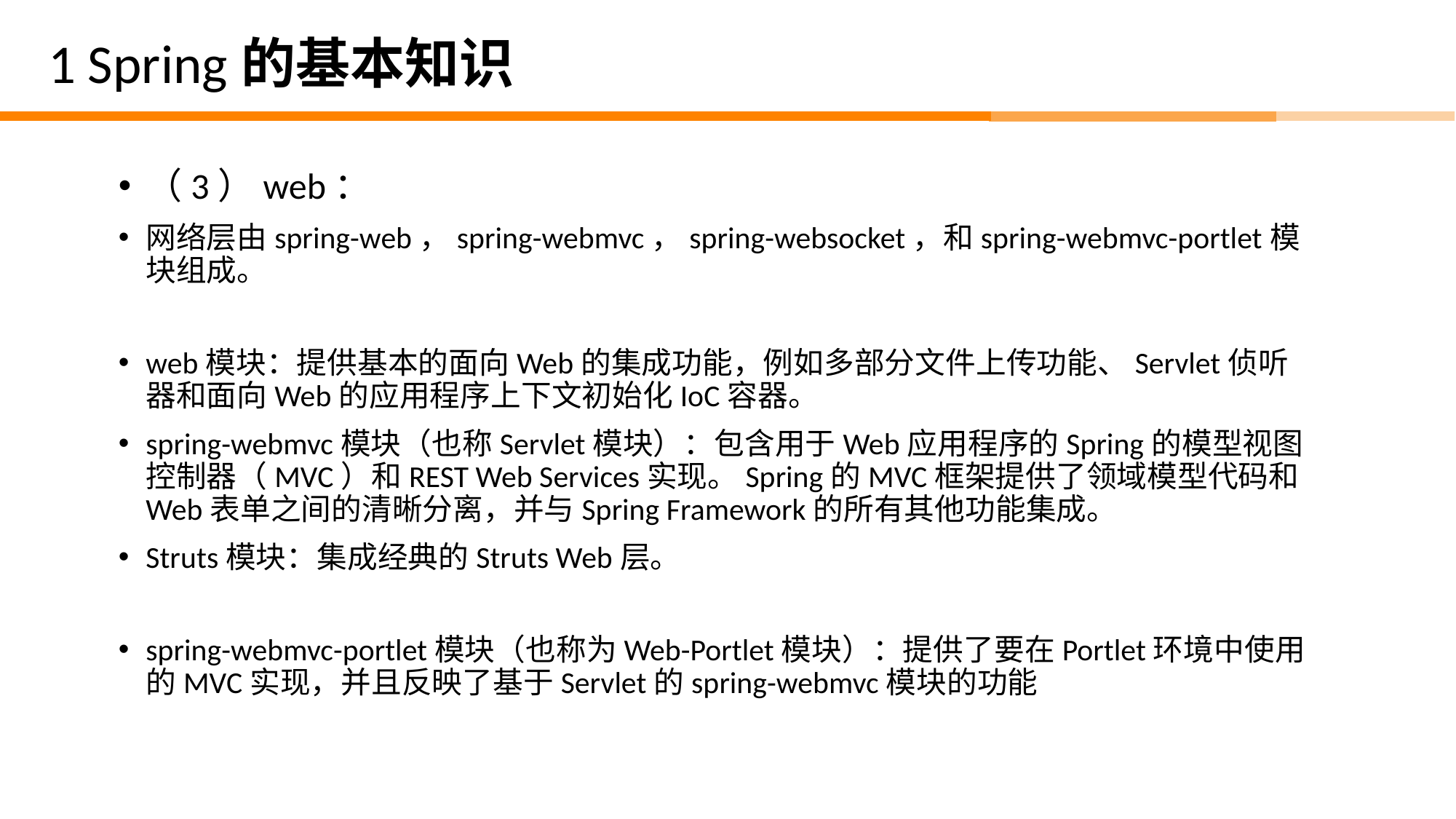

# 1 Spring的基本知识
（3）web：
网络层由spring-web，spring-webmvc，spring-websocket，和spring-webmvc-portlet模块组成。

web模块：提供基本的面向Web的集成功能，例如多部分文件上传功能、Servlet侦听器和面向Web的应用程序上下文初始化IoC容器。
spring-webmvc模块（也称Servlet模块）：包含用于Web应用程序的Spring的模型视图控制器（MVC）和REST Web Services实现。Spring的MVC框架提供了领域模型代码和Web表单之间的清晰分离，并与Spring Framework的所有其他功能集成。
Struts模块：集成经典的Struts Web层。

spring-webmvc-portlet模块（也称为Web-Portlet模块）：提供了要在Portlet环境中使用的MVC实现，并且反映了基于Servlet的spring-webmvc模块的功能